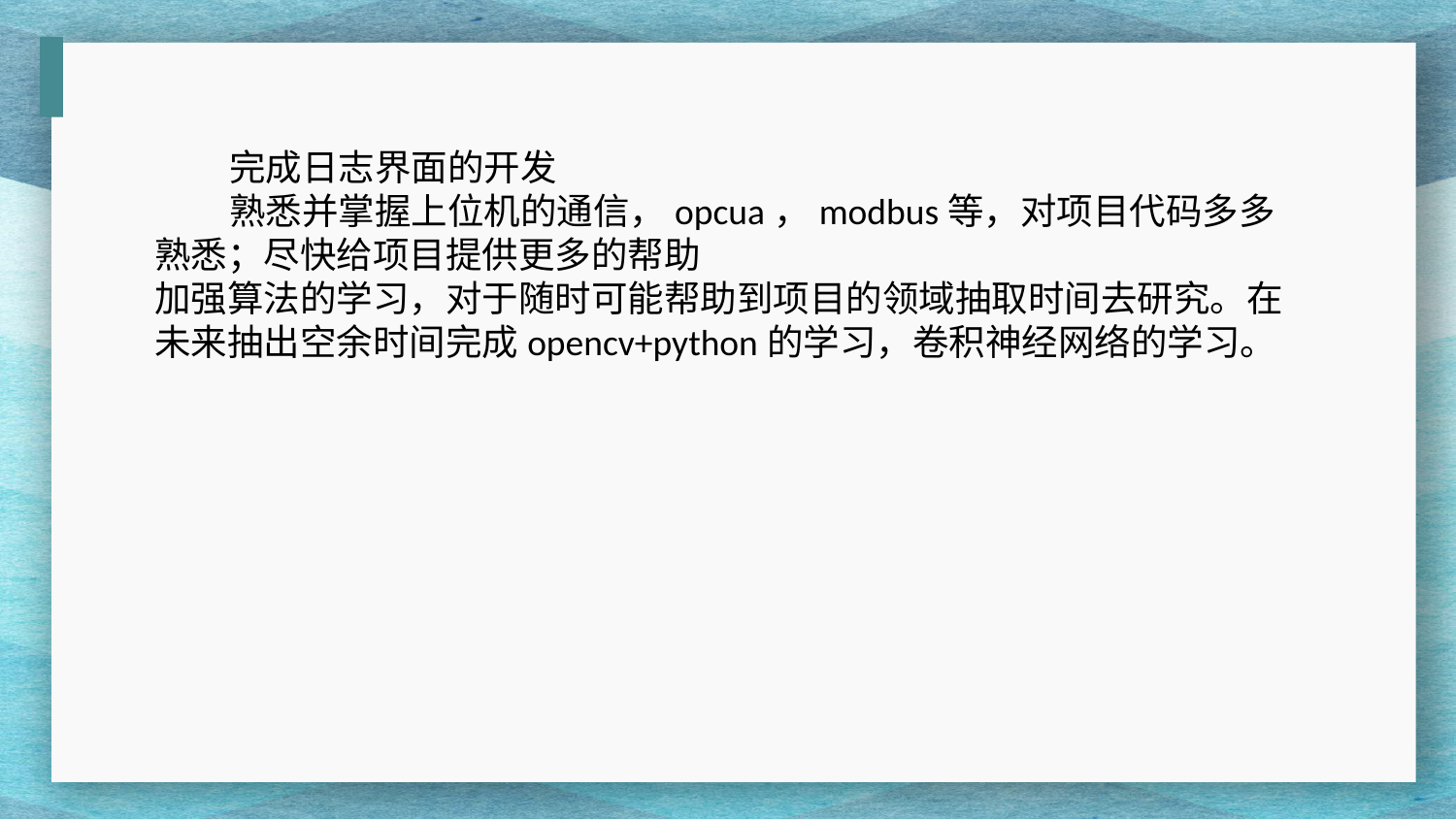

完成日志界面的开发
        熟悉并掌握上位机的通信，opcua，modbus等，对项目代码多多熟悉；尽快给项目提供更多的帮助
加强算法的学习，对于随时可能帮助到项目的领域抽取时间去研究。在未来抽出空余时间完成opencv+python的学习，卷积神经网络的学习。